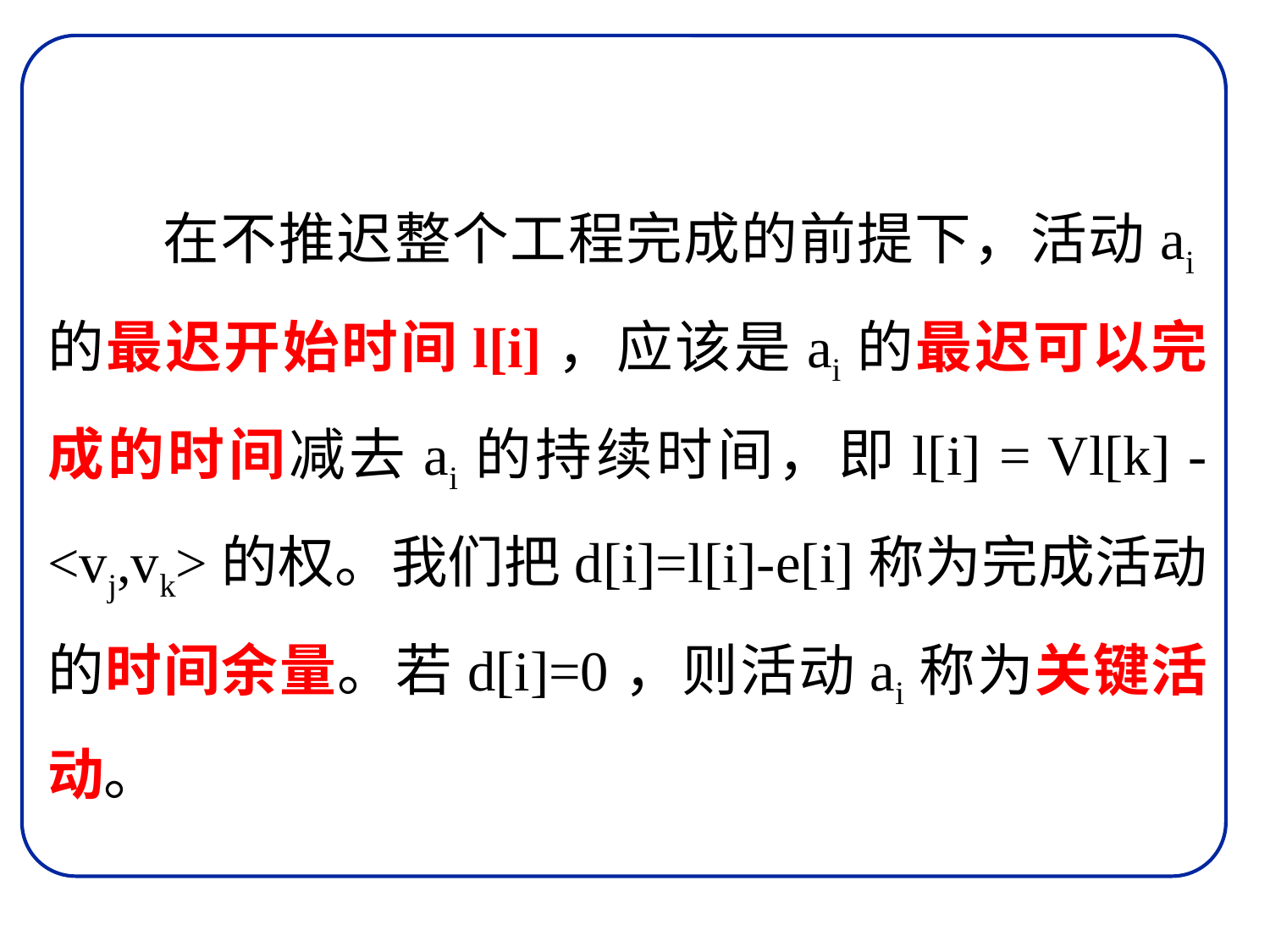

在不推迟整个工程完成的前提下，活动ai的最迟开始时间l[i]，应该是ai的最迟可以完成的时间减去ai的持续时间，即l[i] = Vl[k] - <vj,vk>的权。我们把d[i]=l[i]-e[i]称为完成活动的时间余量。若d[i]=0，则活动ai称为关键活动。